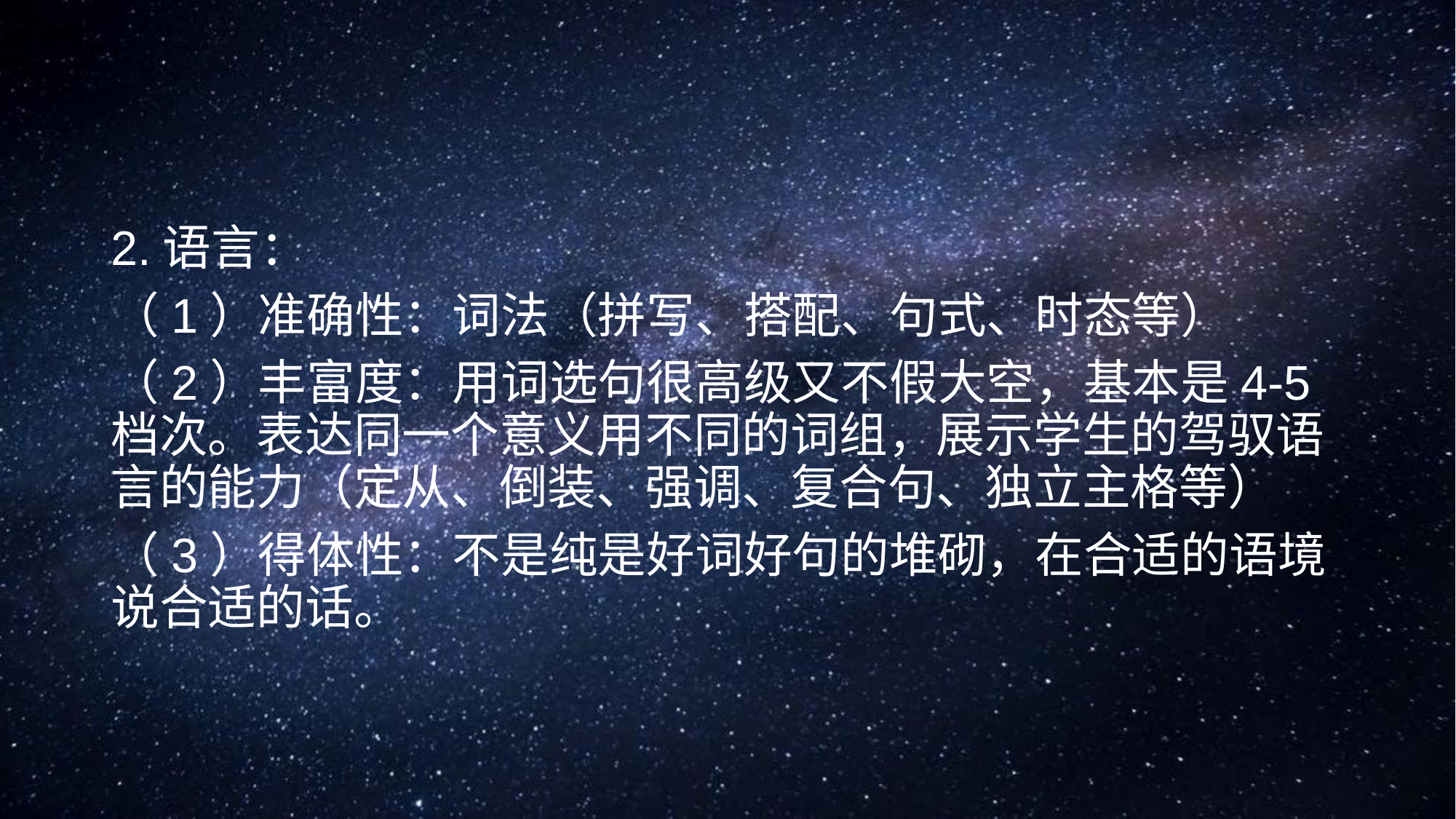

#
2.语言：
（1）准确性：词法（拼写、搭配、句式、时态等）
（2）丰富度：用词选句很高级又不假大空，基本是4-5档次。表达同一个意义用不同的词组，展示学生的驾驭语言的能力（定从、倒装、强调、复合句、独立主格等）
（3）得体性：不是纯是好词好句的堆砌，在合适的语境说合适的话。